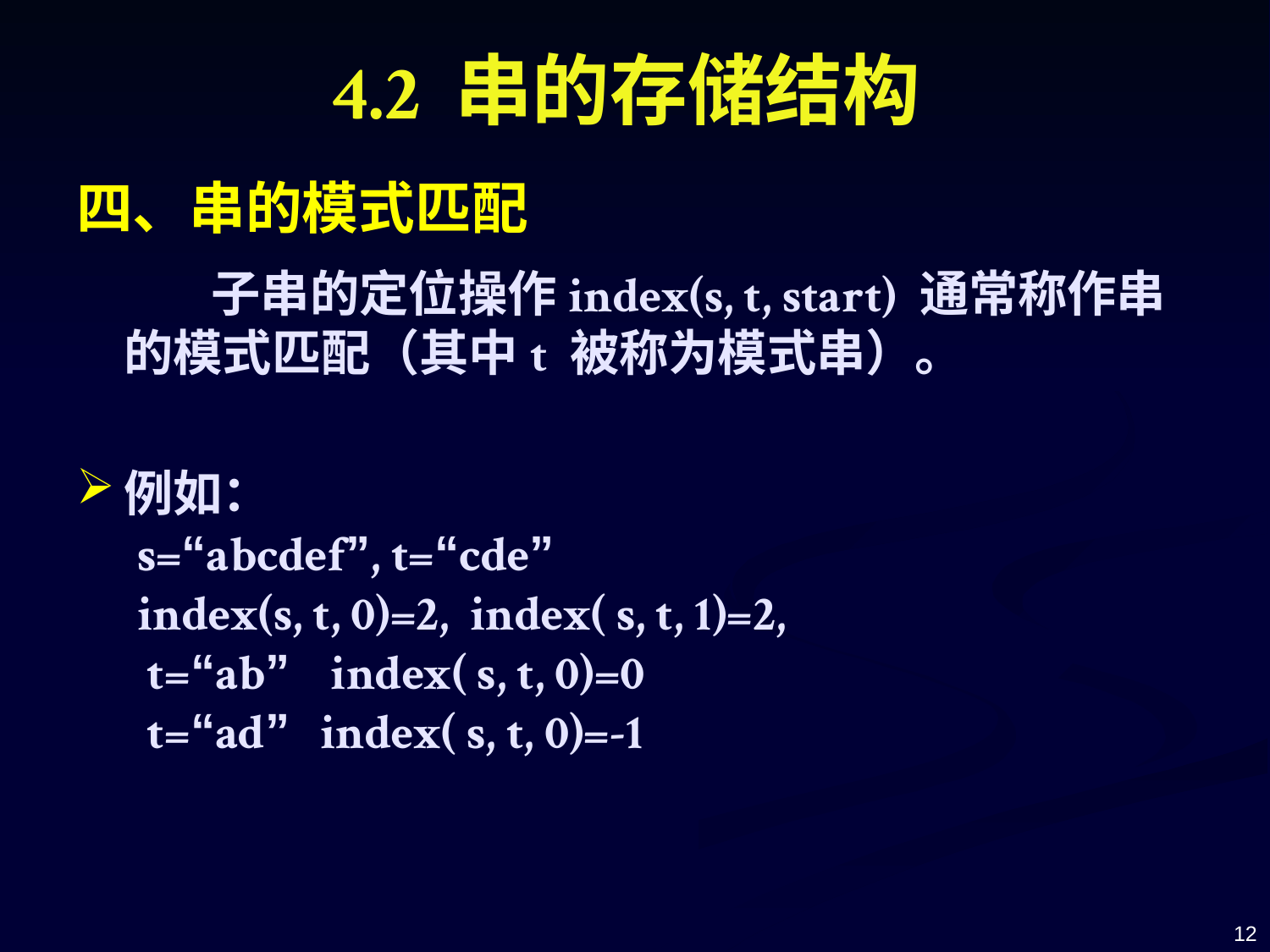

# 4.2 串的存储结构
四、串的模式匹配
           子串的定位操作index(s, t, start) 通常称作串的模式匹配（其中t 被称为模式串）。

例如：
      s=“abcdef”, t=“cde”
      index(s, t, 0)=2,  index( s, t, 1)=2,
       t=“ab”    index( s, t, 0)=0
       t=“ad”   index( s, t, 0)=-1
12